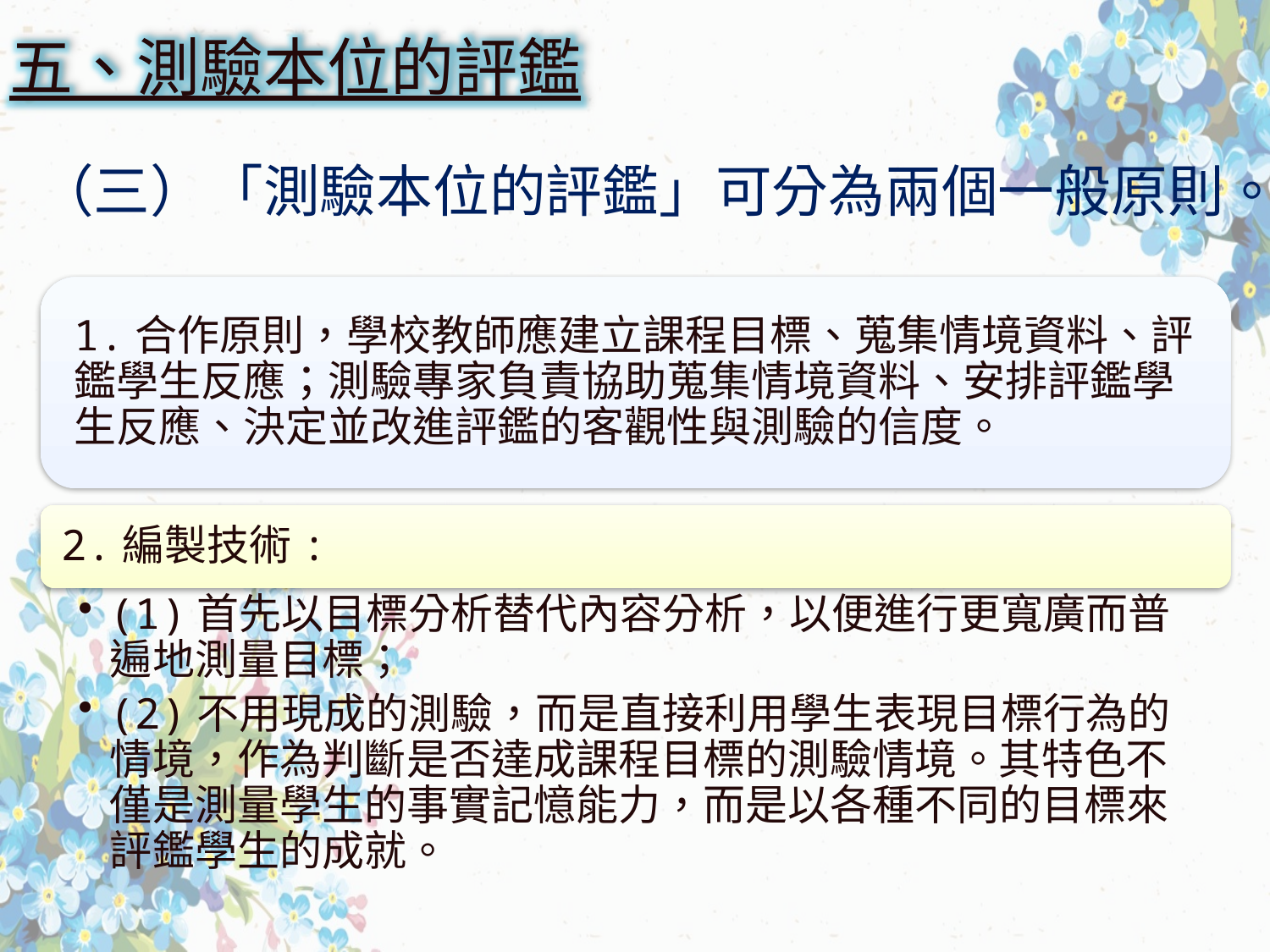

五、測驗本位的評鑑
（三）「測驗本位的評鑑」可分為兩個一般原則。
1.合作原則，學校教師應建立課程目標、蒐集情境資料、評鑑學生反應；測驗專家負責協助蒐集情境資料、安排評鑑學生反應、決定並改進評鑑的客觀性與測驗的信度。
2.編製技術:
(1)首先以目標分析替代內容分析，以便進行更寬廣而普遍地測量目標；
(2)不用現成的測驗，而是直接利用學生表現目標行為的情境，作為判斷是否達成課程目標的測驗情境。其特色不僅是測量學生的事實記憶能力，而是以各種不同的目標來評鑑學生的成就。
#